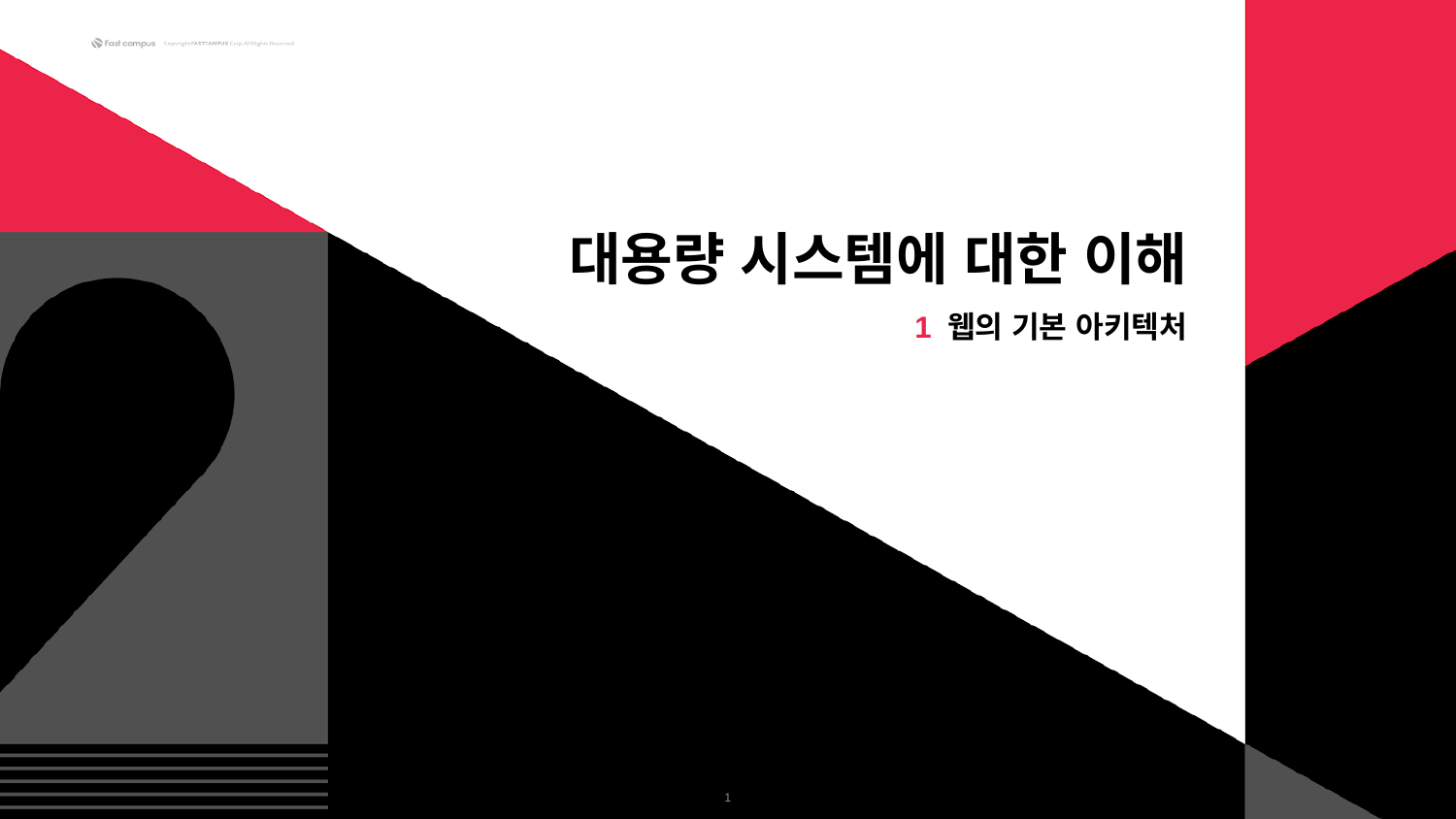

대용량 시스템에 대한 이해

1 웹의 기본 아키텍처
1